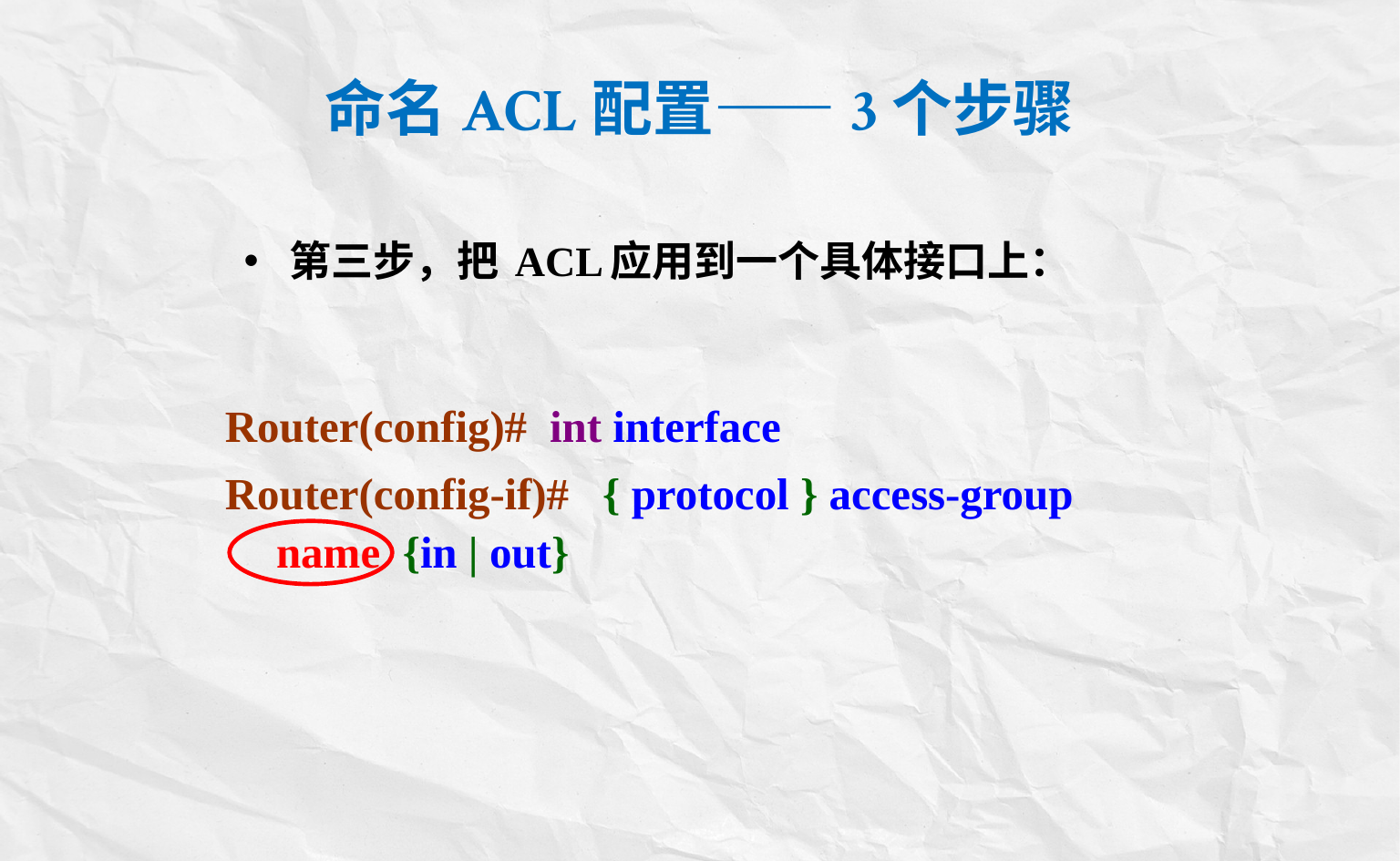

# 命名ACL配置——3个步骤
第三步，把 ACL应用到一个具体接口上：
Router(config)#  int interface
Router(config-if)#   { protocol } access-group name  {in | out}

39